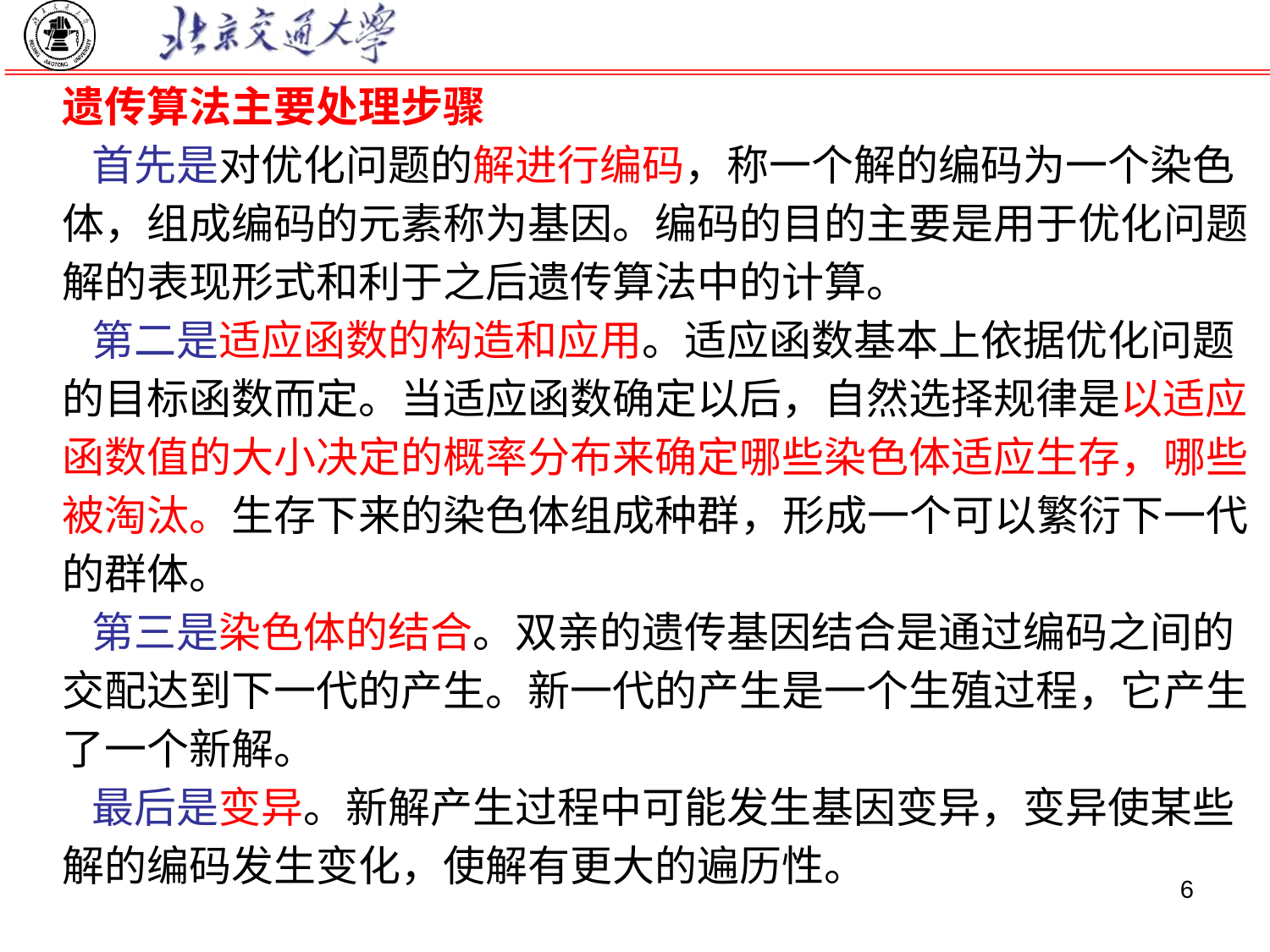

遗传算法主要处理步骤
  首先是对优化问题的解进行编码，称一个解的编码为一个染色体，组成编码的元素称为基因。编码的目的主要是用于优化问题解的表现形式和利于之后遗传算法中的计算。
  第二是适应函数的构造和应用。适应函数基本上依据优化问题的目标函数而定。当适应函数确定以后，自然选择规律是以适应函数值的大小决定的概率分布来确定哪些染色体适应生存，哪些被淘汰。生存下来的染色体组成种群，形成一个可以繁衍下一代的群体。
  第三是染色体的结合。双亲的遗传基因结合是通过编码之间的交配达到下一代的产生。新一代的产生是一个生殖过程，它产生了一个新解。
  最后是变异。新解产生过程中可能发生基因变异，变异使某些解的编码发生变化，使解有更大的遍历性。
6